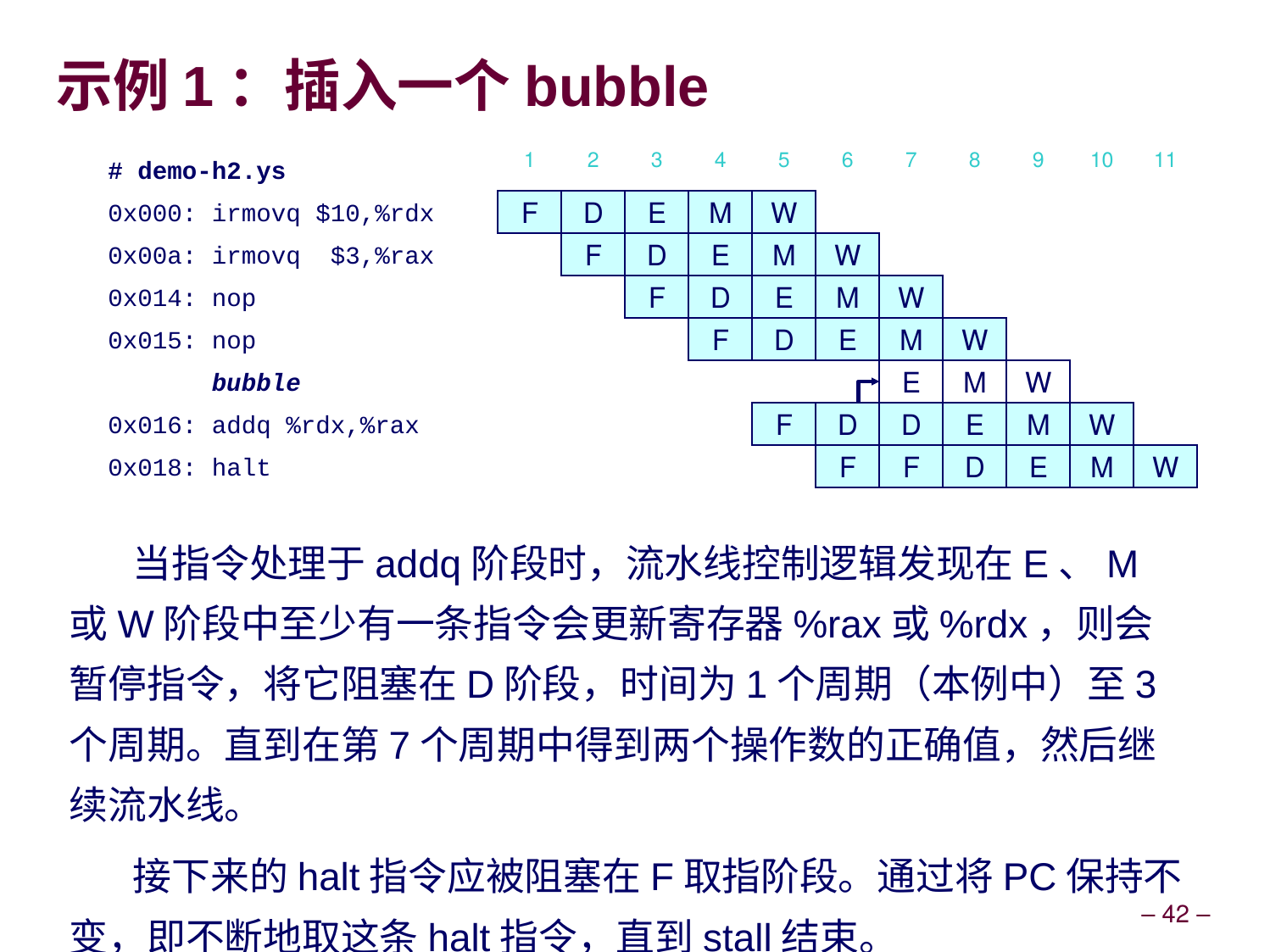

# 示例1：插入一个bubble
1
2
3
4
5
6
7
8
9
10
11
# demo-h2.ys
0x000: irmovq $10,%rdx
F
D
E
M
W
0x00a: irmovq  $3,%rax
F
D
E
M
W
0x014: nop
F
D
E
M
W
0x015: nop
F
D
E
M
W
       bubble
E
M
W
F

0x016: addq %rdx,%rax
D
D
E
M
W
0x018: halt
F
F
D
E
M
W
当指令处理于addq阶段时，流水线控制逻辑发现在E、M或W阶段中至少有一条指令会更新寄存器%rax或%rdx，则会暂停指令，将它阻塞在D阶段，时间为1个周期（本例中）至3个周期。直到在第7个周期中得到两个操作数的正确值，然后继续流水线。
接下来的halt指令应被阻塞在F取指阶段。通过将PC保持不变，即不断地取这条halt指令，直到stall结束。